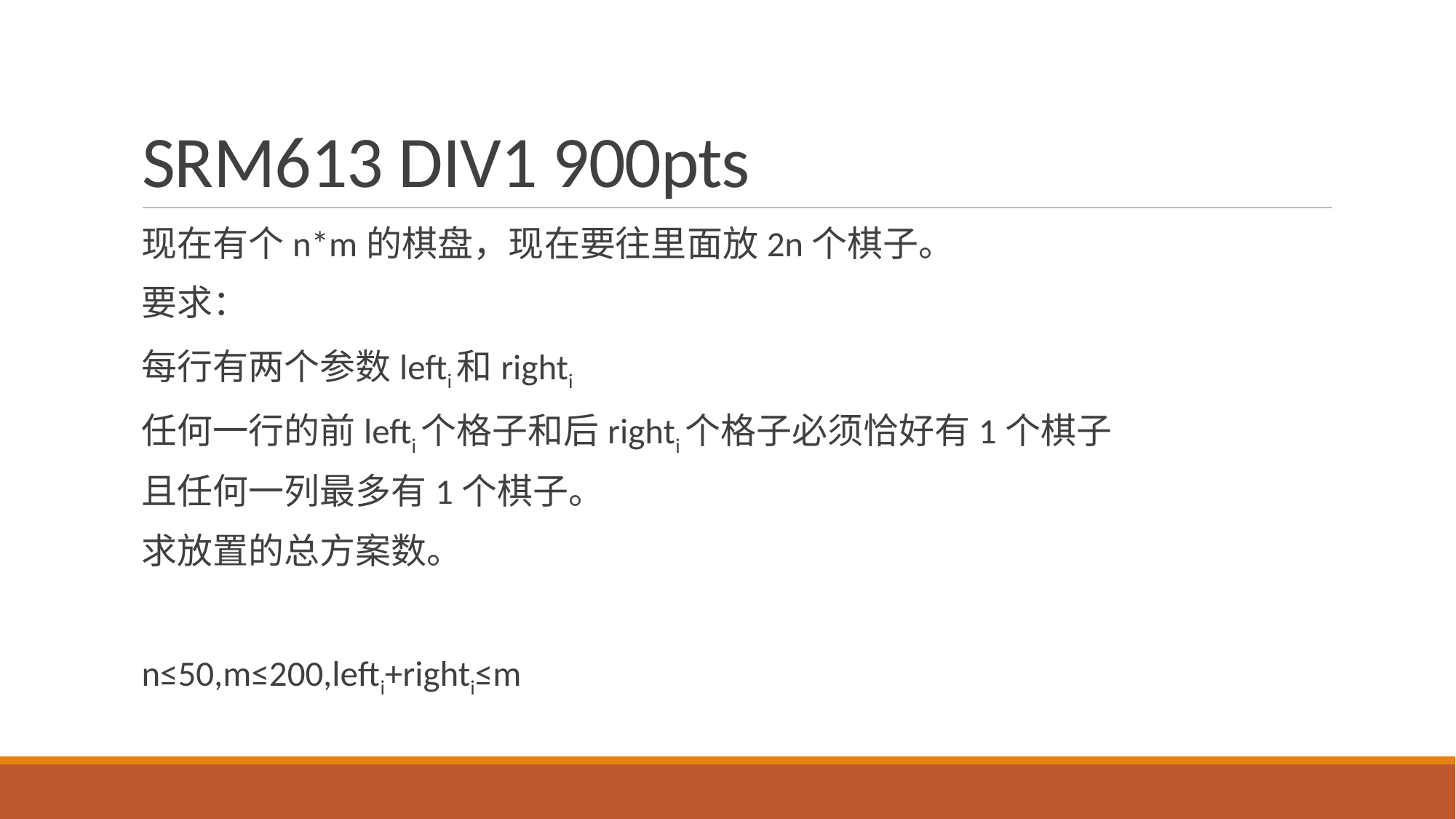

# SRM613 DIV1 900pts
现在有个n*m的棋盘，现在要往里面放2n个棋子。
要求：
每行有两个参数lefti和righti
任何一行的前lefti个格子和后righti个格子必须恰好有1个棋子
且任何一列最多有1个棋子。
求放置的总方案数。

n≤50,m≤200,lefti+righti≤m